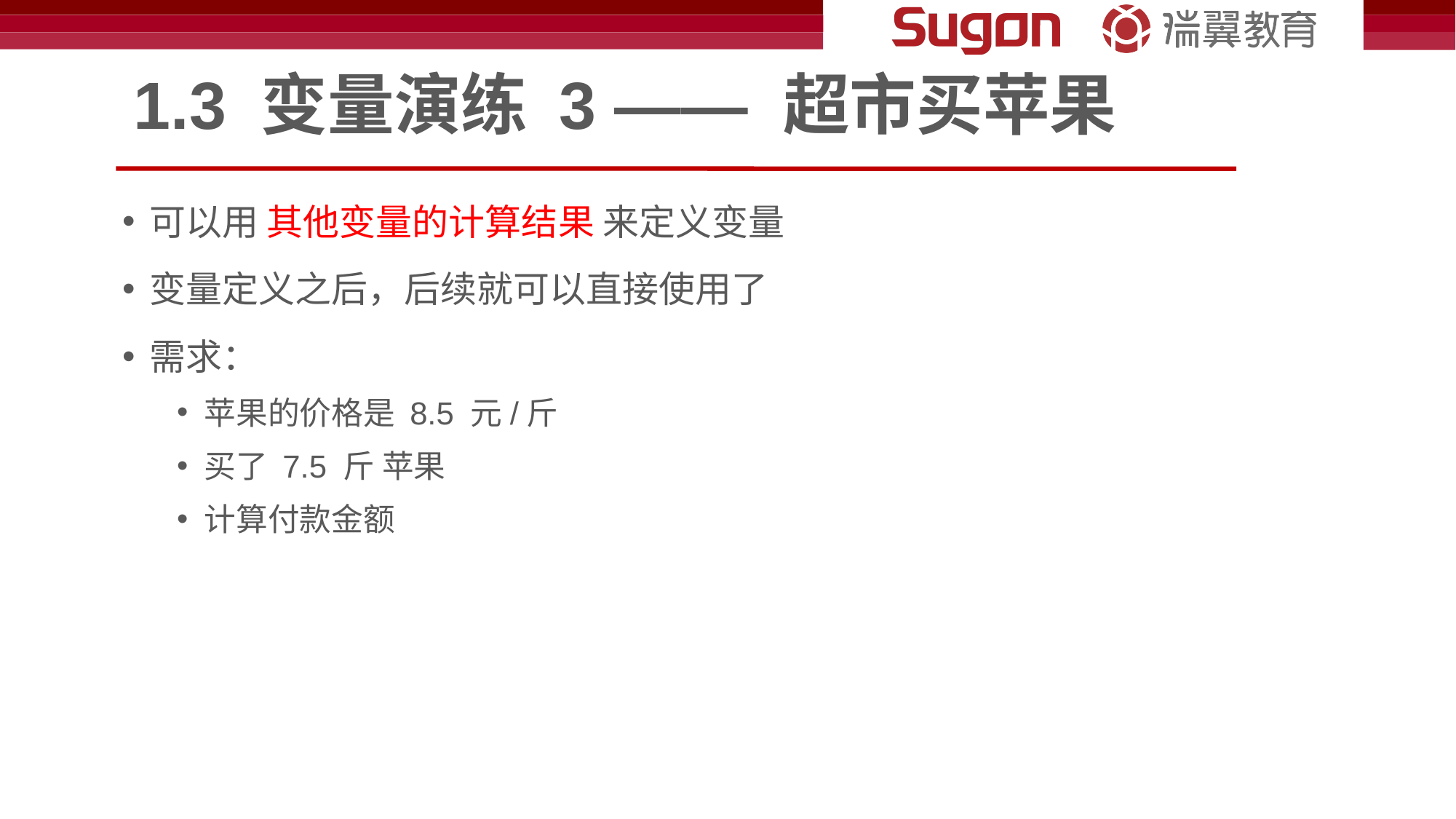

# 1.3 变量演练 3 —— 超市买苹果
可以用 其他变量的计算结果 来定义变量
变量定义之后，后续就可以直接使用了
需求：
苹果的价格是 8.5 元/斤
买了 7.5 斤 苹果
计算付款金额